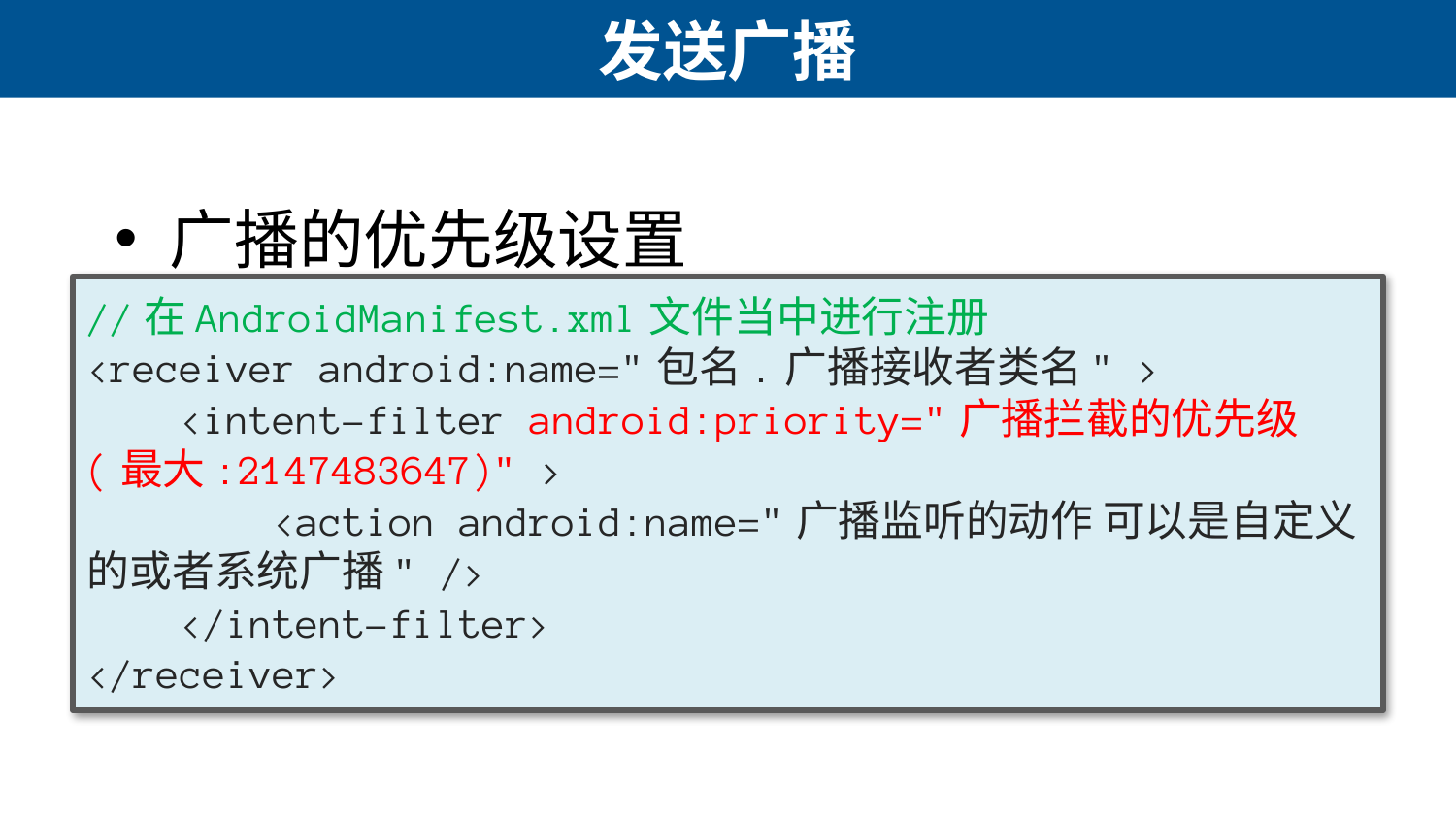

# 发送广播
广播的优先级设置
//在AndroidManifest.xml文件当中进行注册
<receiver android:name="包名.广播接收者类名" >
    <intent-filter android:priority="广播拦截的优先级(最大:2147483647)" >
        <action android:name="广播监听的动作 可以是自定义的或者系统广播" />
    </intent-filter>
</receiver>